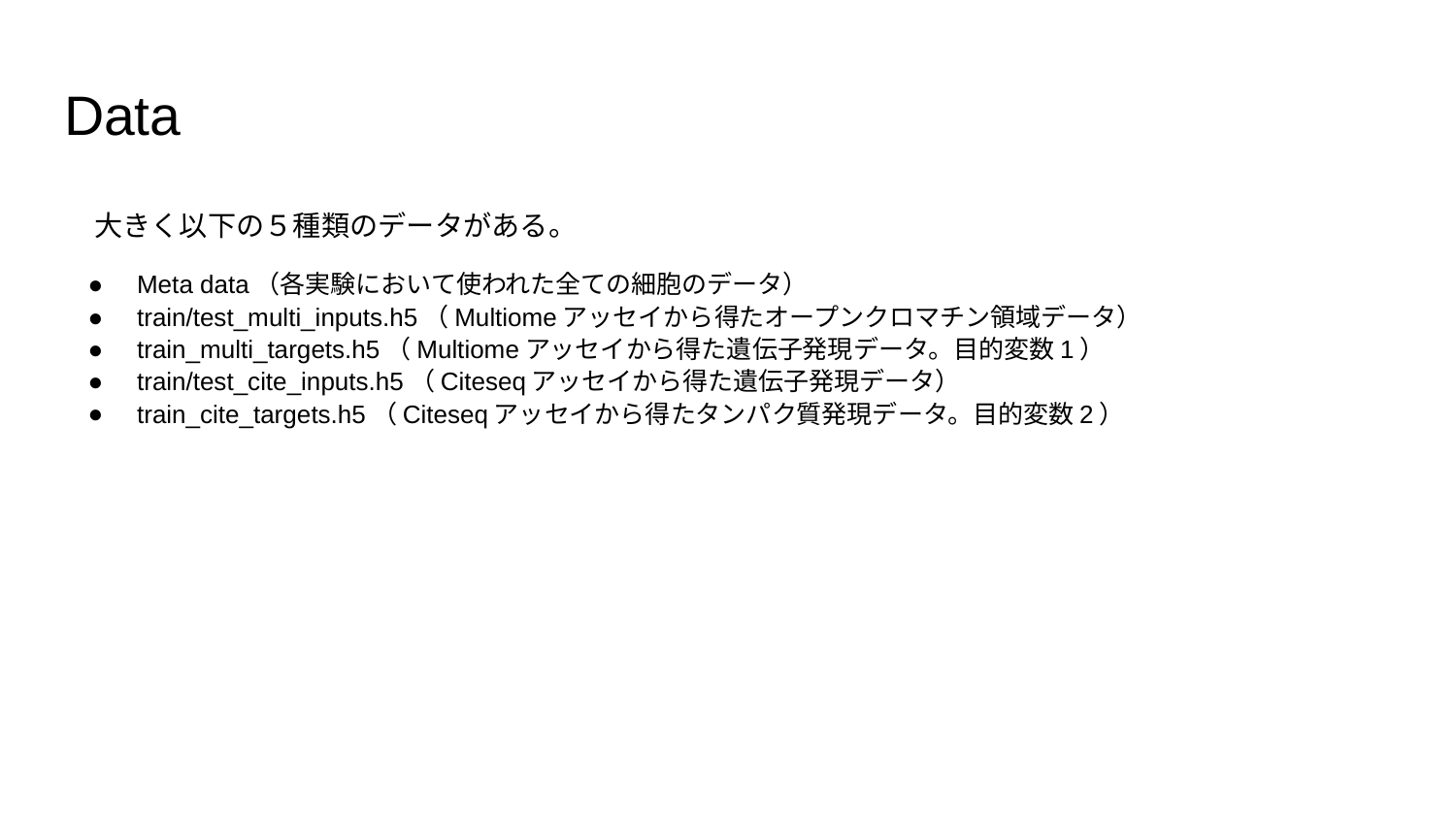

# Data
大きく以下の５種類のデータがある。
Meta data（各実験において使われた全ての細胞のデータ）
train/test_multi_inputs.h5（Multiomeアッセイから得たオープンクロマチン領域データ）
train_multi_targets.h5（Multiomeアッセイから得た遺伝子発現データ。目的変数1）
train/test_cite_inputs.h5（Citeseqアッセイから得た遺伝子発現データ）
train_cite_targets.h5（Citeseqアッセイから得たタンパク質発現データ。目的変数2）